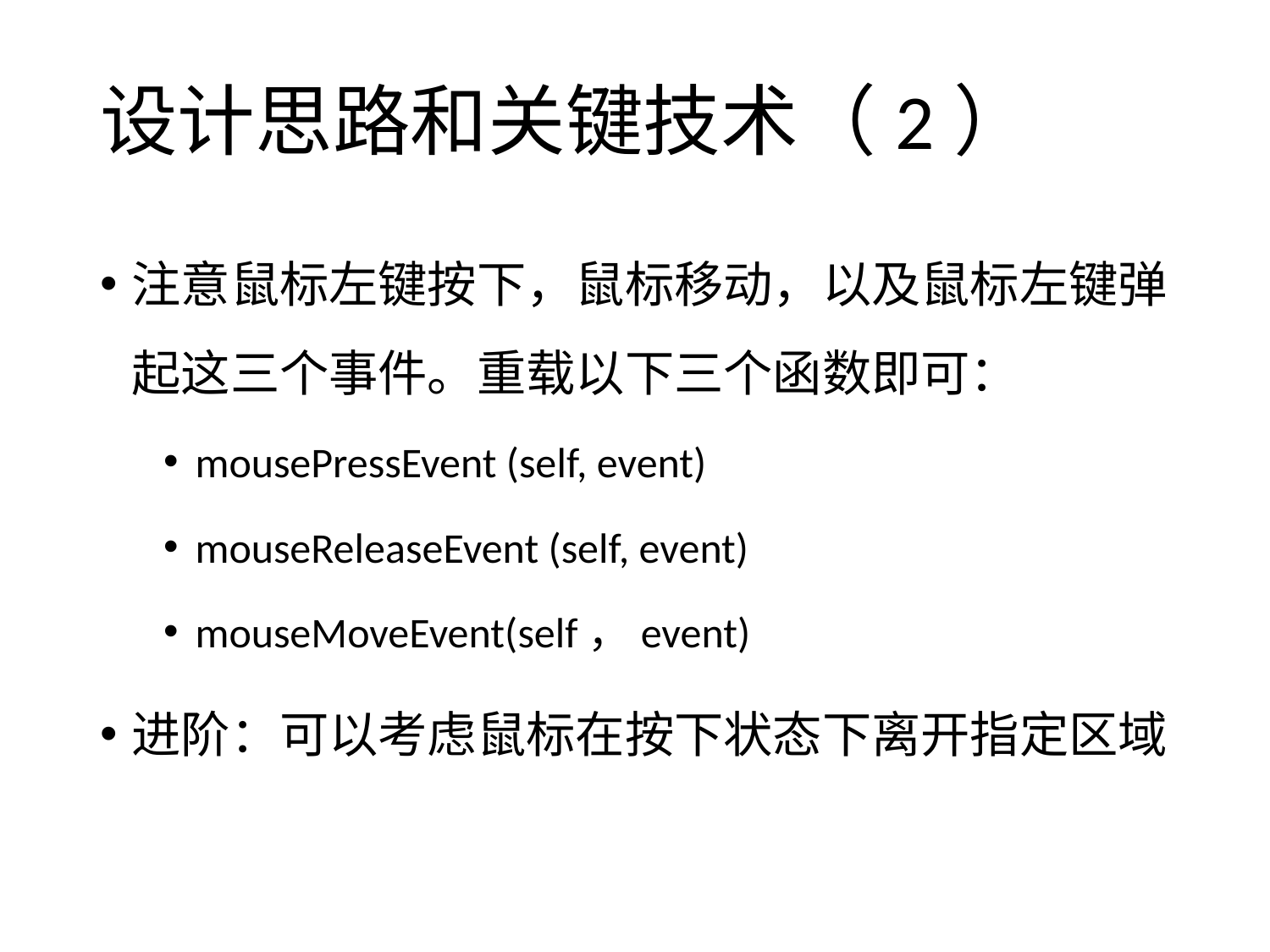

# 设计思路和关键技术（2）
注意鼠标左键按下，鼠标移动，以及鼠标左键弹起这三个事件。重载以下三个函数即可：
mousePressEvent (self, event)
mouseReleaseEvent (self, event)
mouseMoveEvent(self，event)
进阶：可以考虑鼠标在按下状态下离开指定区域